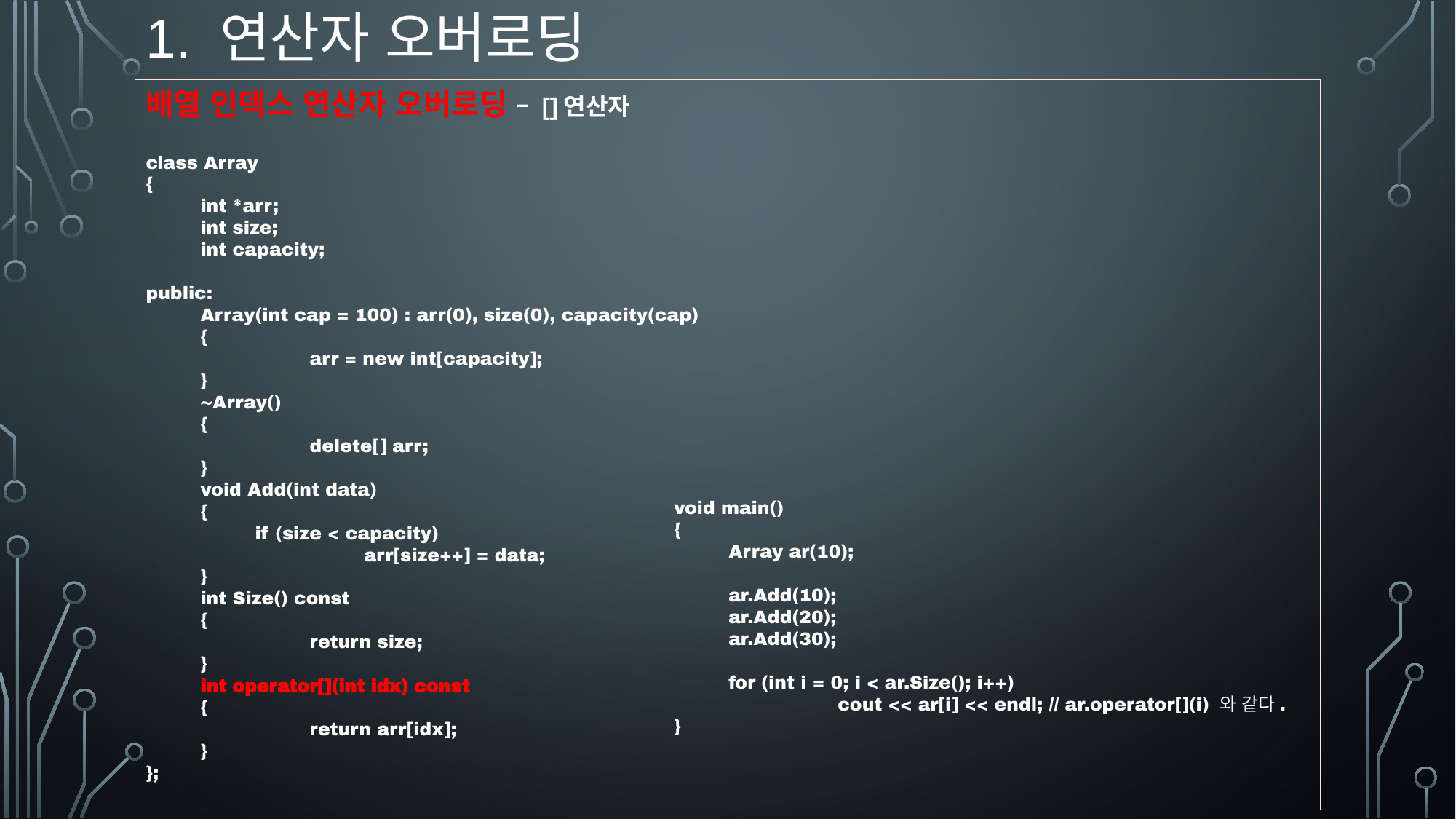

# 1. 연산자 오버로딩
배열 인덱스 연산자 오버로딩 – []연산자

class Array
{
int *arr;
int size;
int capacity;

public:
Array(int cap = 100) : arr(0), size(0), capacity(cap)
{
	arr = new int[capacity];
}
~Array()
{
	delete[] arr;
}
void Add(int data)
{
if (size < capacity)
	arr[size++] = data;
}
int Size() const
{
	return size;
}
int operator[](int idx) const
{
	return arr[idx];
}
};

void main()
{
Array ar(10);

ar.Add(10);
ar.Add(20);
ar.Add(30);

for (int i = 0; i < ar.Size(); i++)
	cout << ar[i] << endl; // ar.operator[](i) 와 같다.
}